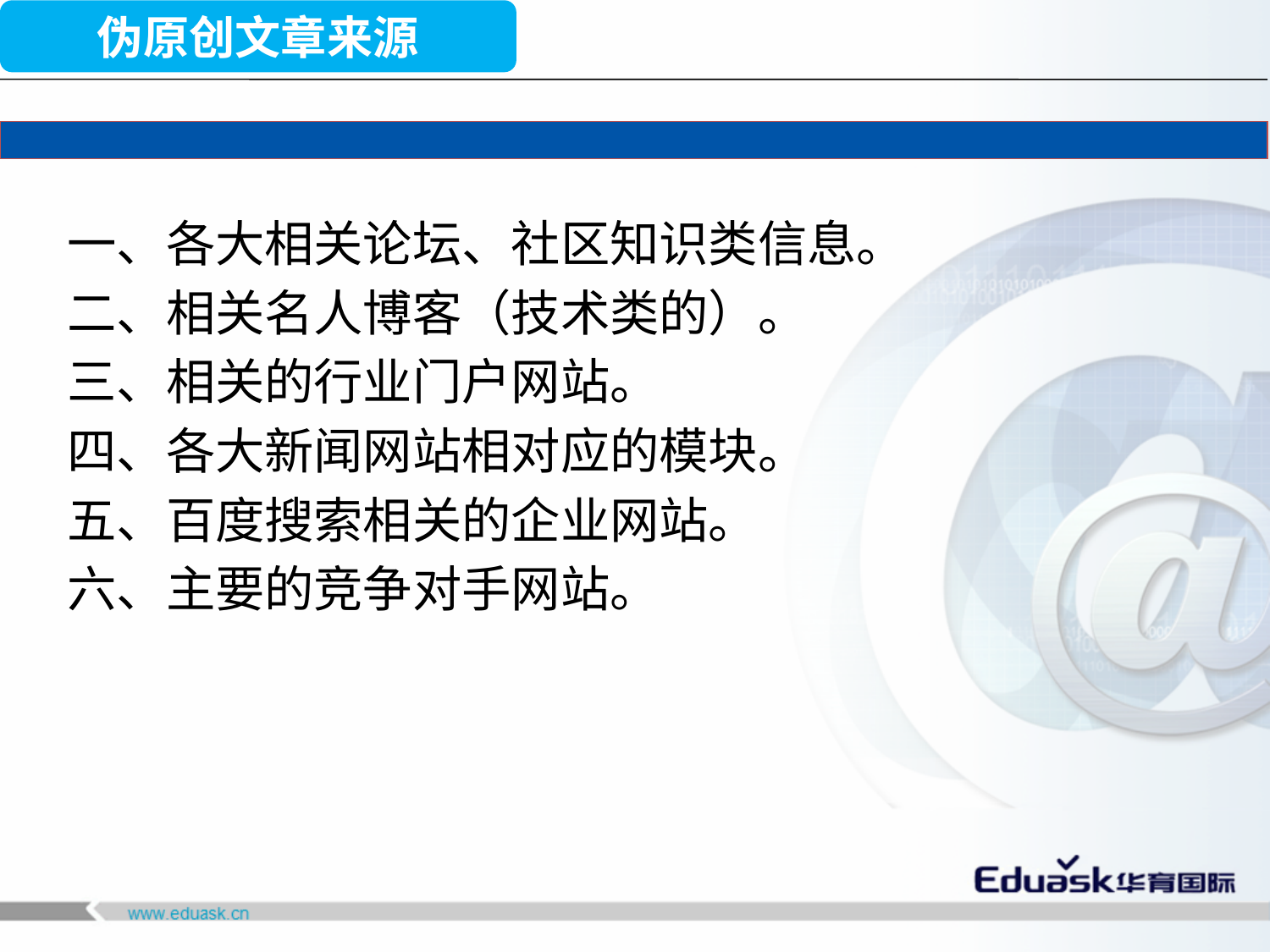

伪原创文章来源

一、各大相关论坛、社区知识类信息。
二、相关名人博客（技术类的）。
三、相关的行业门户网站。
四、各大新闻网站相对应的模块。
五、百度搜索相关的企业网站。
六、主要的竞争对手网站。